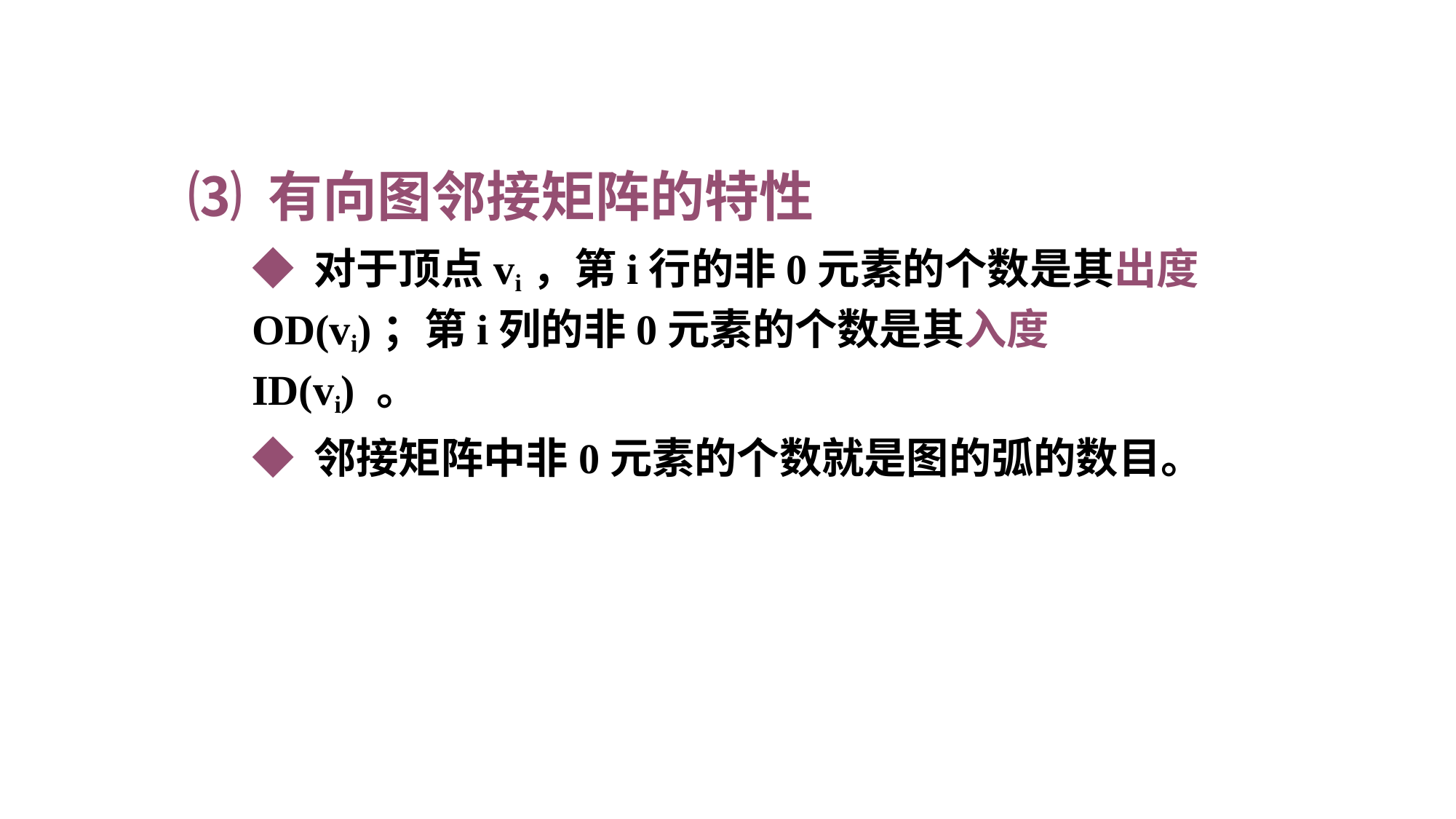

⑶ 有向图邻接矩阵的特性
◆ 对于顶点vi，第i行的非0元素的个数是其出度OD(vi)；第i列的非0元素的个数是其入度ID(vi) 。
◆ 邻接矩阵中非0元素的个数就是图的弧的数目。